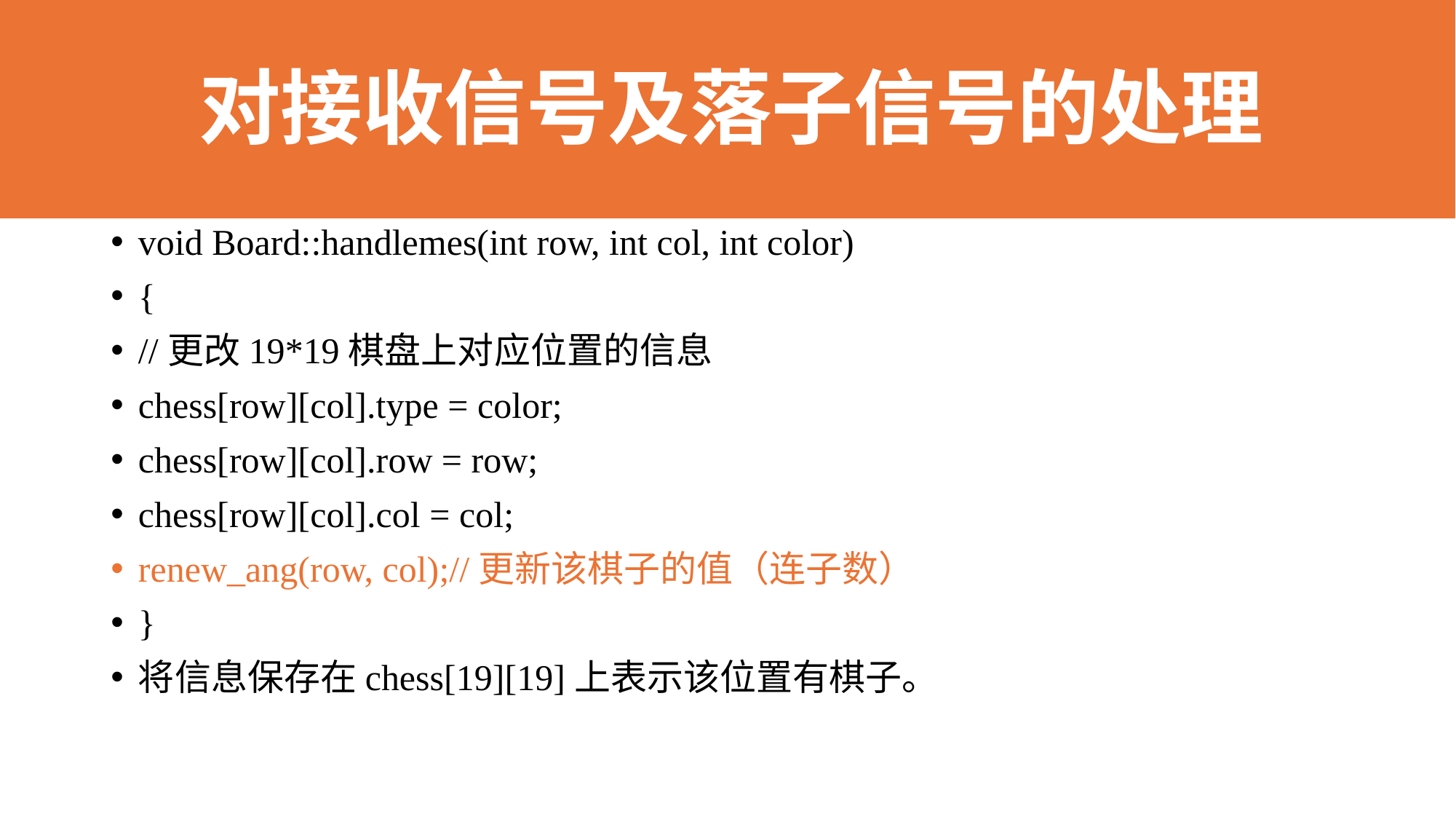

对接收信号及落子信号的处理
#
void Board::handlemes(int row, int col, int color)
{
//更改19*19棋盘上对应位置的信息
chess[row][col].type = color;
chess[row][col].row = row;
chess[row][col].col = col;
renew_ang(row, col);//更新该棋子的值（连子数）
}
将信息保存在chess[19][19]上表示该位置有棋子。